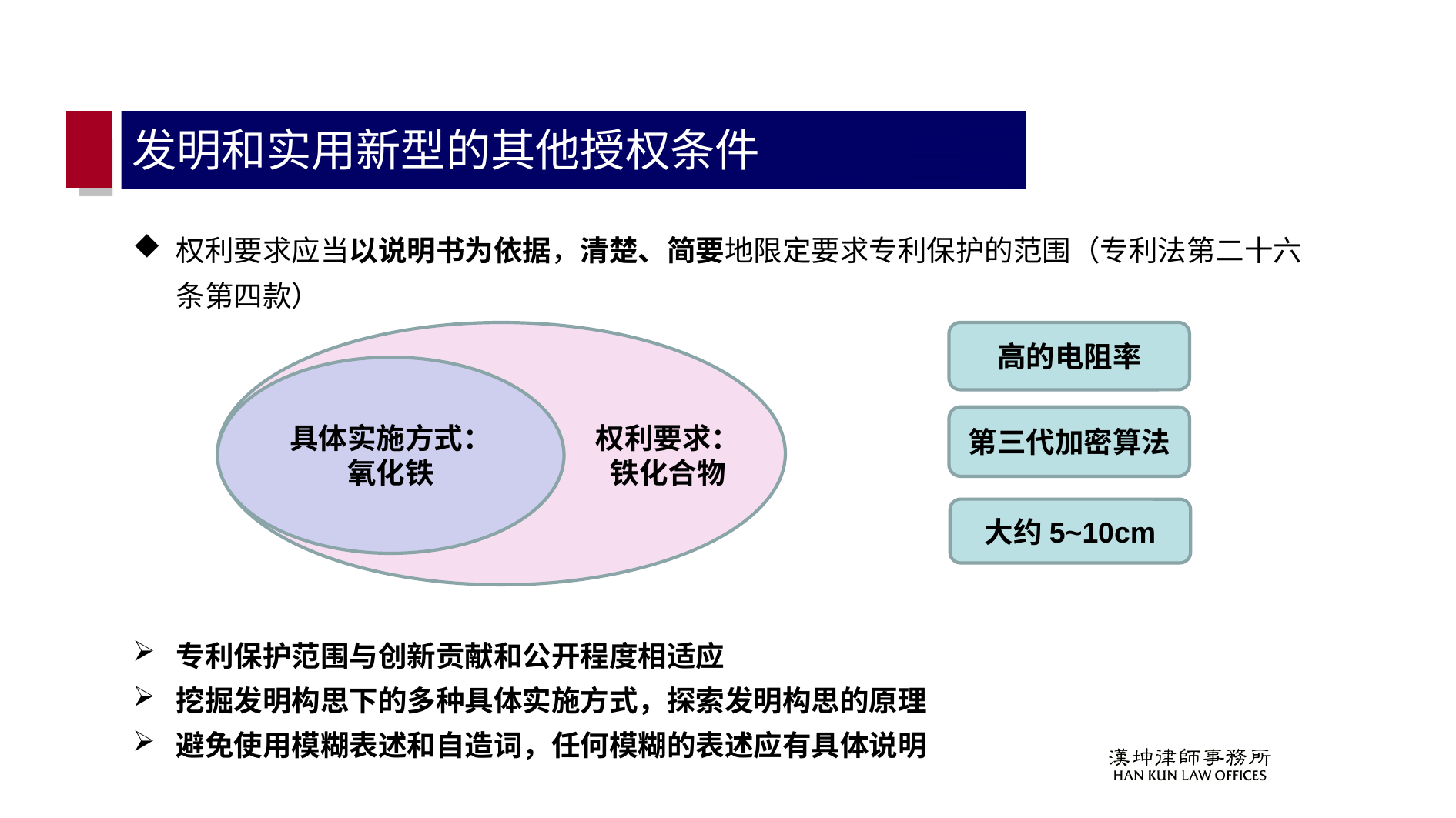

# 发明和实用新型的其他授权条件
权利要求应当以说明书为依据，清楚、简要地限定要求专利保护的范围（专利法第二十六条第四款）

专利保护范围与创新贡献和公开程度相适应
挖掘发明构思下的多种具体实施方式，探索发明构思的原理
避免使用模糊表述和自造词，任何模糊的表述应有具体说明

高的电阻率
具体实施方式：
氧化铁
第三代加密算法
权利要求：
铁化合物
大约5~10cm